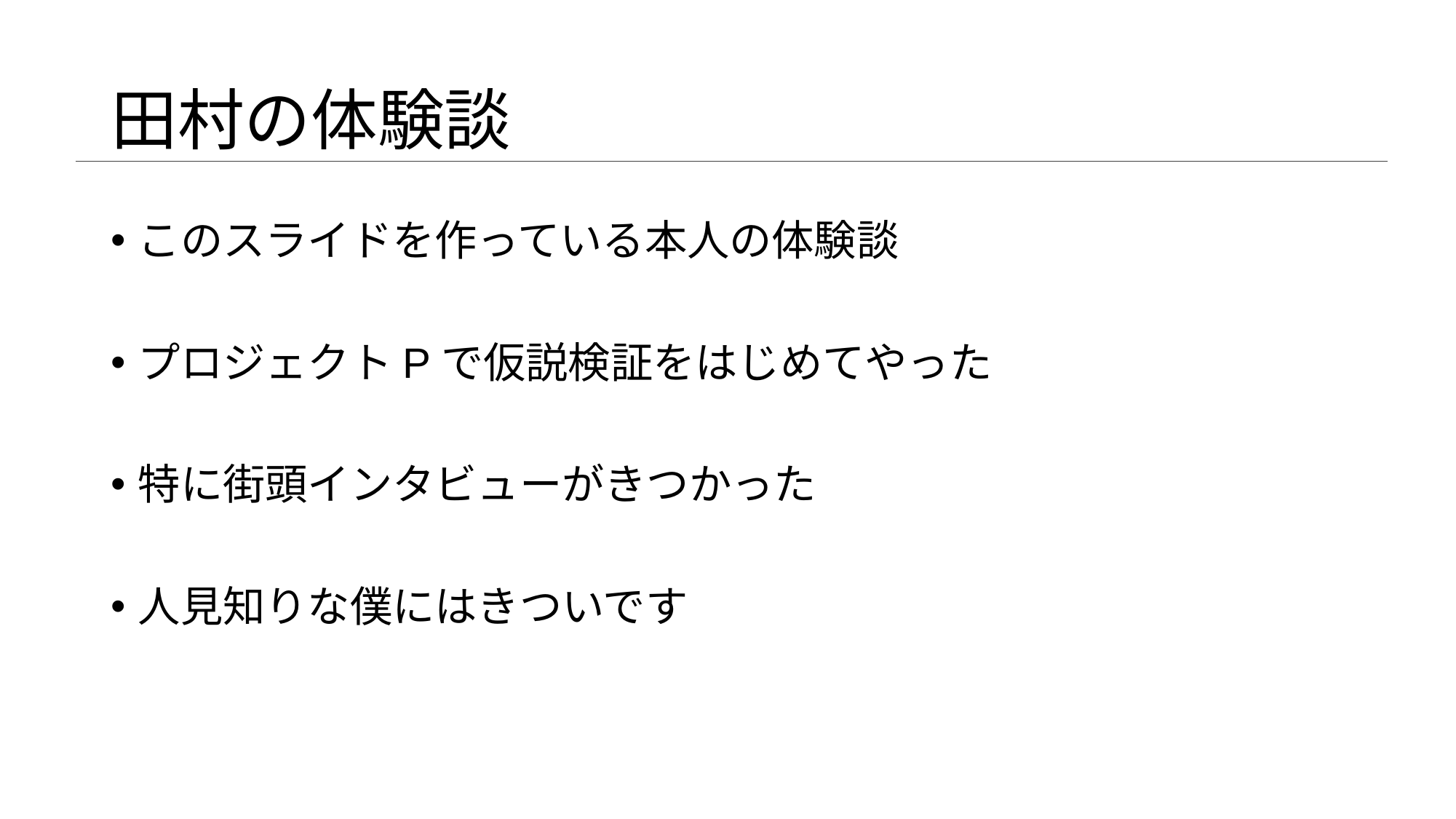

# 田村の体験談
このスライドを作っている本人の体験談

プロジェクトPで仮説検証をはじめてやった

特に街頭インタビューがきつかった

人見知りな僕にはきついです